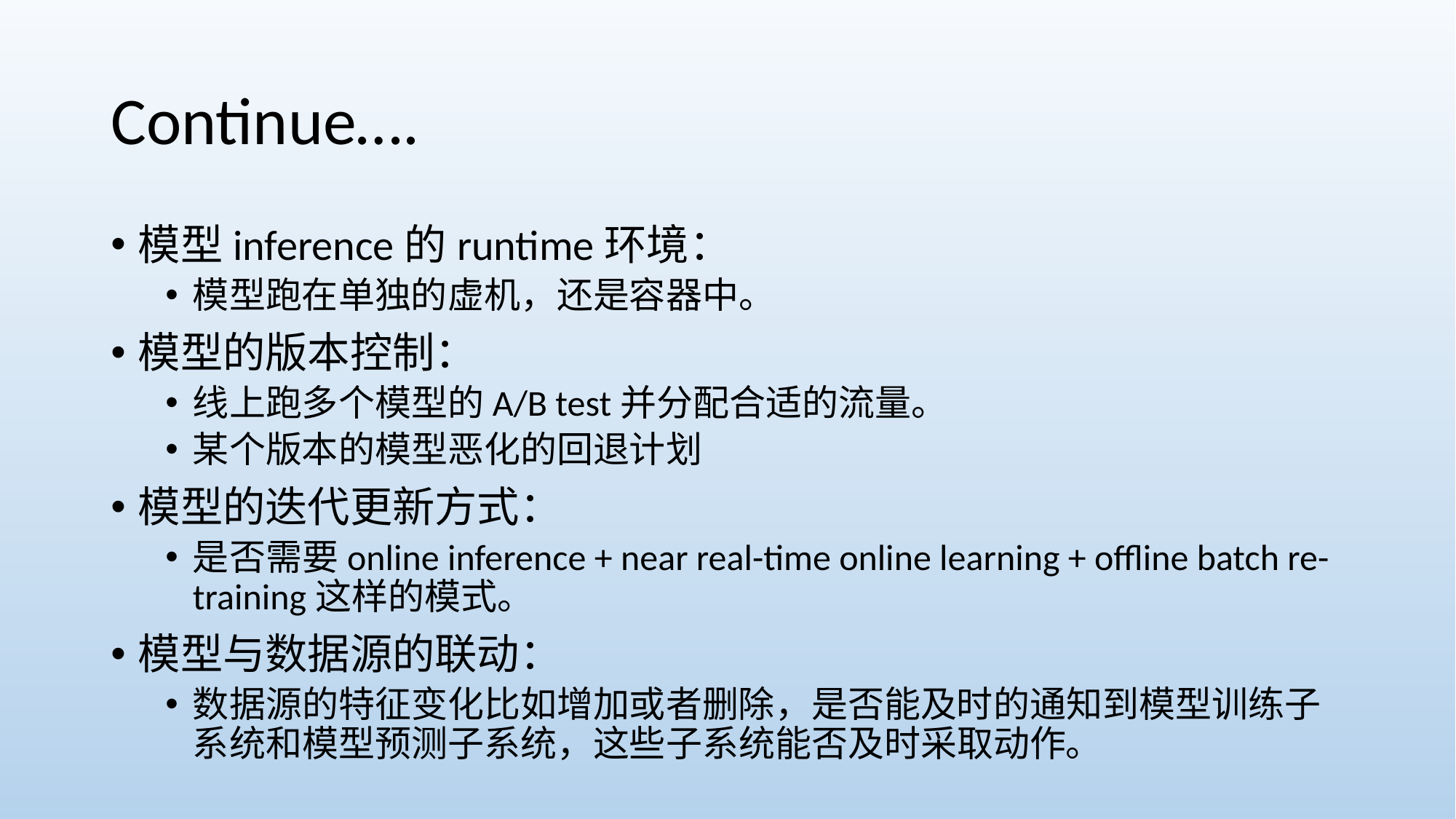

# Continue….
模型inference的runtime环境：
模型跑在单独的虚机，还是容器中。
模型的版本控制：
线上跑多个模型的A/B test并分配合适的流量。
某个版本的模型恶化的回退计划
模型的迭代更新方式：
是否需要online inference + near real-time online learning + offline batch re-training这样的模式。
模型与数据源的联动：
数据源的特征变化比如增加或者删除，是否能及时的通知到模型训练子系统和模型预测子系统，这些子系统能否及时采取动作。